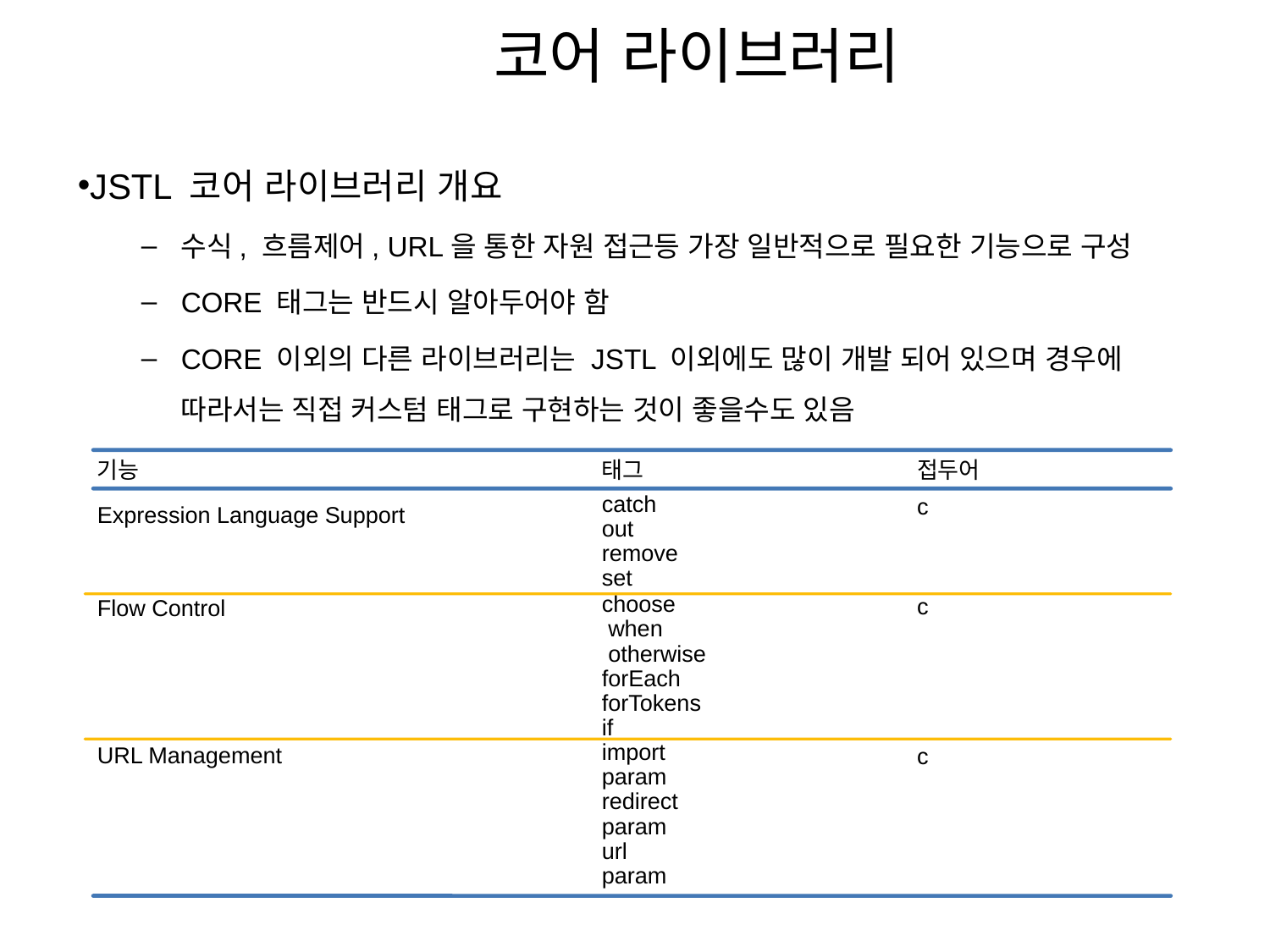

# 코어 라이브러리
JSTL 코어 라이브러리 개요
수식, 흐름제어, URL을 통한 자원 접근등 가장 일반적으로 필요한 기능으로 구성
CORE 태그는 반드시 알아두어야 함
CORE 이외의 다른 라이브러리는 JSTL 이외에도 많이 개발 되어 있으며 경우에 따라서는 직접 커스텀 태그로 구현하는 것이 좋을수도 있음
기능

태그
접두어
Expression Language Support

catch
out
remove
set
c

c

choose
 when
 otherwise
forEach
forTokens
if
Flow Control

c

import
param
redirect
param
url
param
URL Management